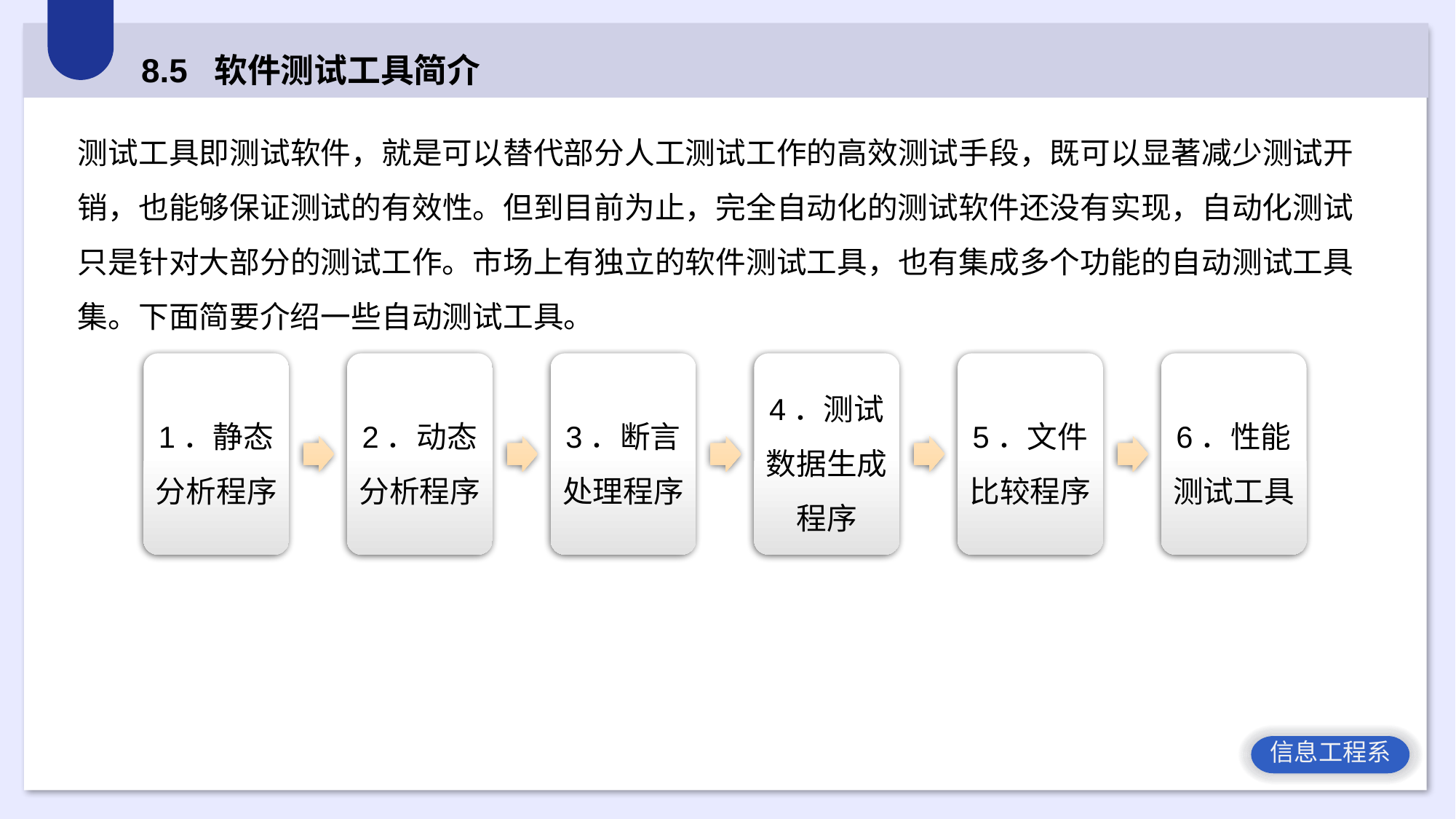

8.5  软件测试工具简介
测试工具即测试软件，就是可以替代部分人工测试工作的高效测试手段，既可以显著减少测试开销，也能够保证测试的有效性。但到目前为止，完全自动化的测试软件还没有实现，自动化测试只是针对大部分的测试工作。市场上有独立的软件测试工具，也有集成多个功能的自动测试工具集。下面简要介绍一些自动测试工具。
1．静态分析程序
2．动态分析程序
3．断言处理程序
4．测试数据生成程序
5．文件比较程序
6．性能测试工具